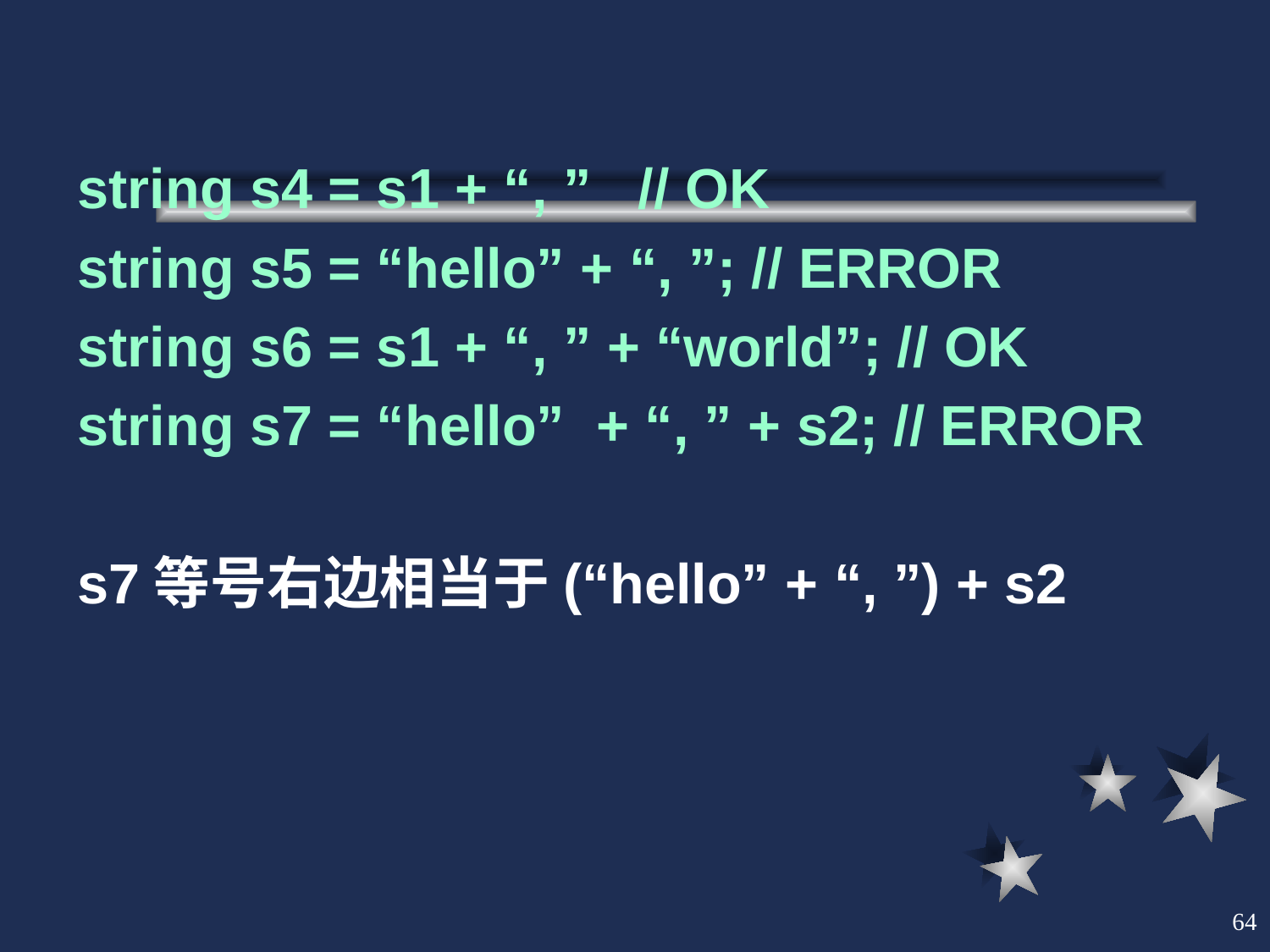

string s4 = s1 + “, ”   // OK
string s5 = “hello” + “, ”; // ERROR
string s6 = s1 + “, ” + “world”; // OK
string s7 = “hello”  + “, ” + s2; // ERROR

s7等号右边相当于(“hello” + “, ”) + s2
64